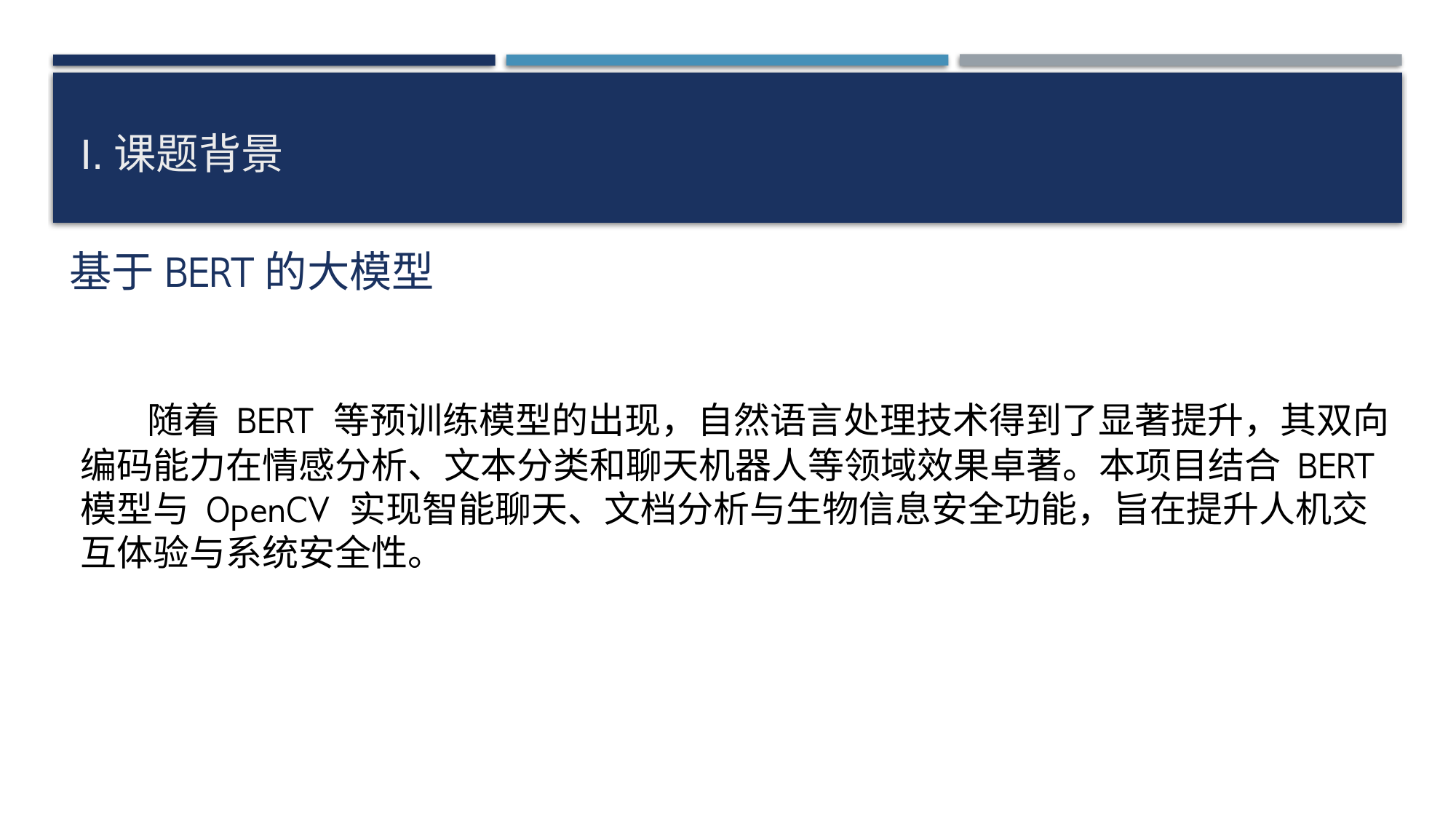

# I.课题背景

基于BERT的大模型

      随着 BERT 等预训练模型的出现，自然语言处理技术得到了显著提升，其双向编码能力在情感分析、文本分类和聊天机器人等领域效果卓著。本项目结合 BERT 模型与 OpenCV 实现智能聊天、文档分析与生物信息安全功能，旨在提升人机交互体验与系统安全性。